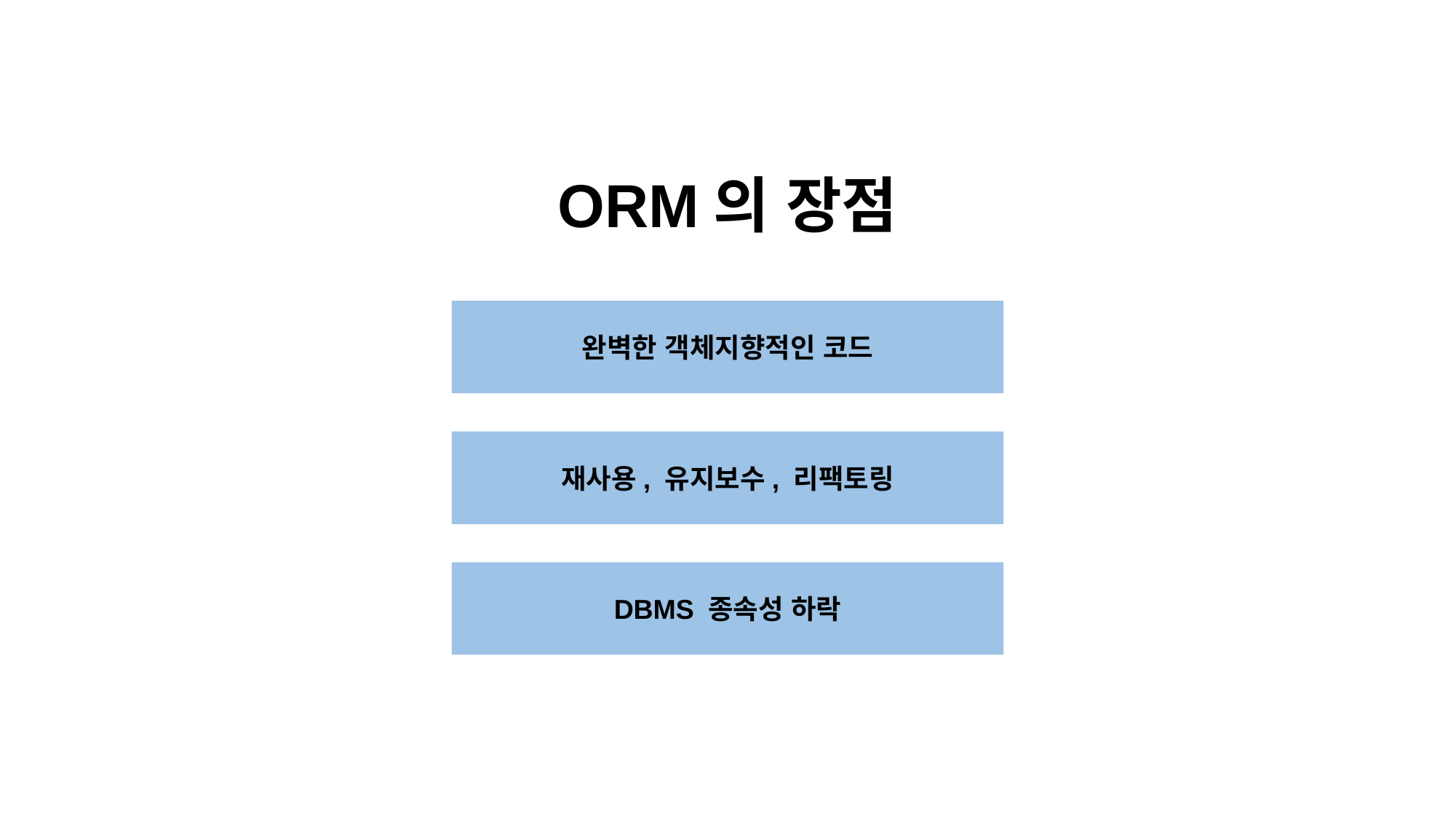

# ORM의 장점
완벽한 객체지향적인 코드
재사용, 유지보수, 리팩토링
DBMS 종속성 하락